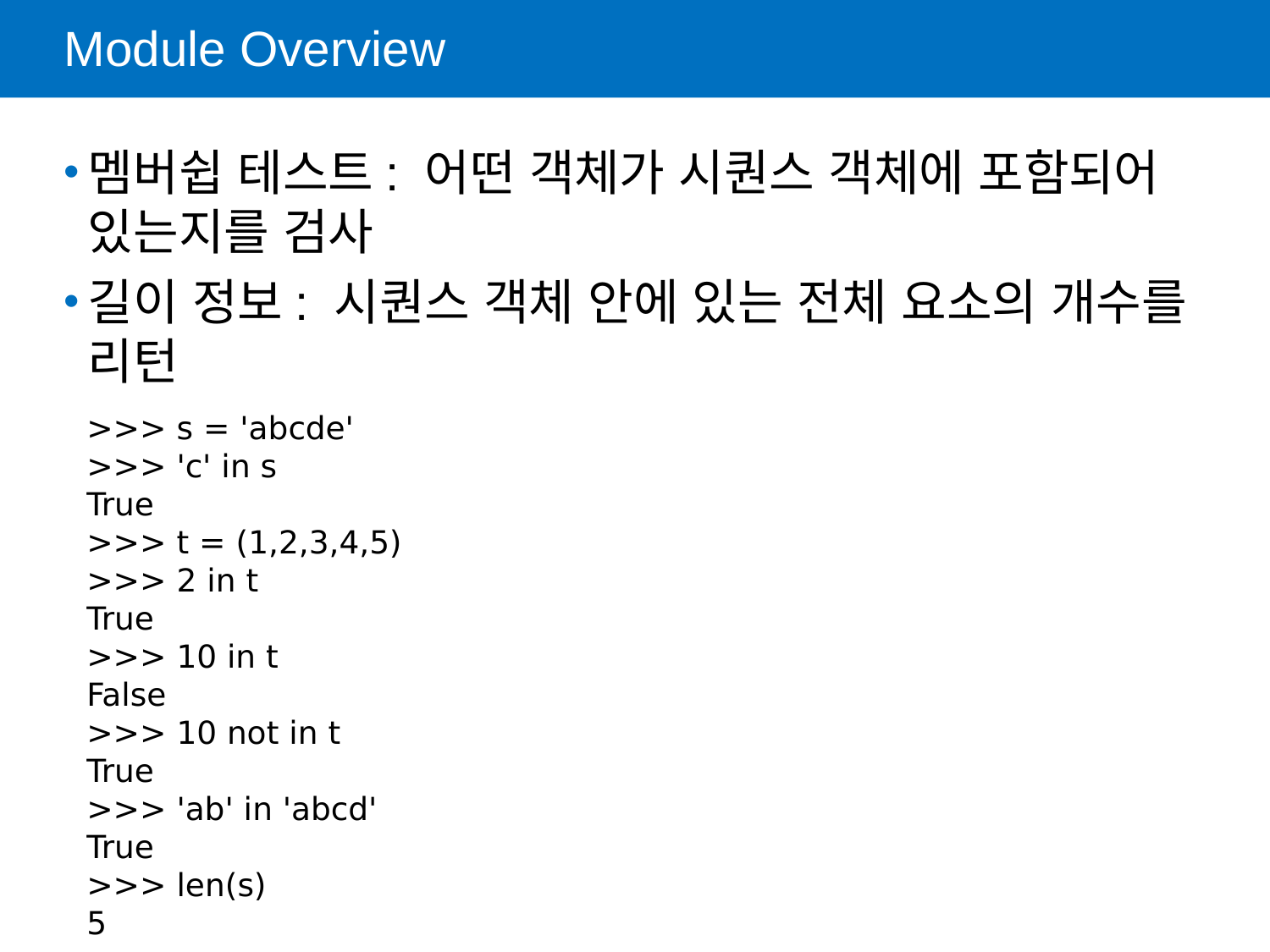

# Module Overview
멤버쉽 테스트: 어떤 객체가 시퀀스 객체에 포함되어 있는지를 검사
길이 정보: 시퀀스 객체 안에 있는 전체 요소의 개수를 리턴
>>> s = 'abcde'
>>> 'c' in s
True
>>> t = (1,2,3,4,5)
>>> 2 in t
True
>>> 10 in t
False
>>> 10 not in t
True
>>> 'ab' in 'abcd'
True
>>> len(s)
5